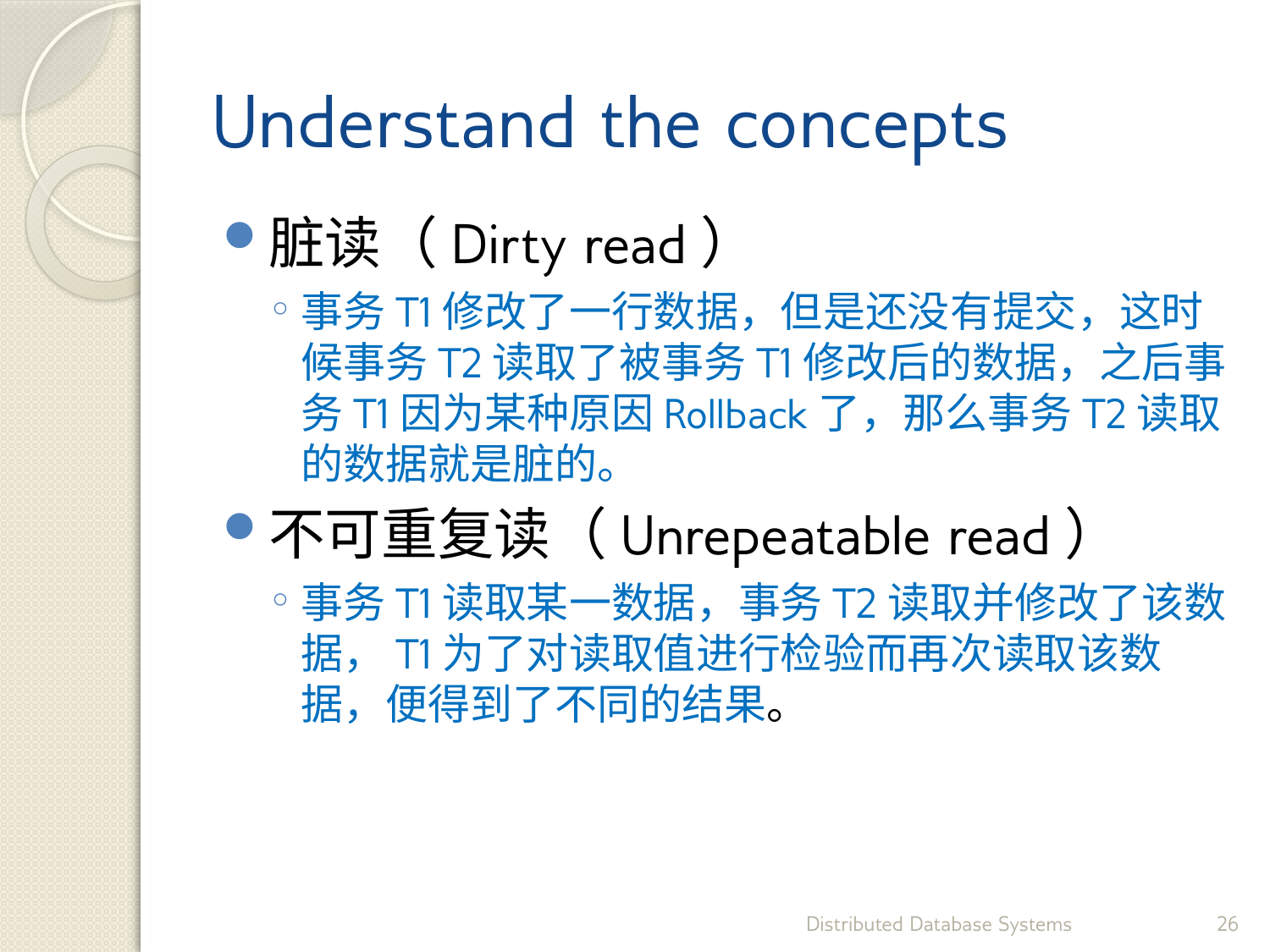

# Understand the concepts
脏读（Dirty read）
事务T1修改了一行数据，但是还没有提交，这时候事务T2读取了被事务T1修改后的数据，之后事务T1因为某种原因Rollback了，那么事务T2读取的数据就是脏的。
不可重复读（Unrepeatable read）
事务T1读取某一数据，事务T2读取并修改了该数据，T1为了对读取值进行检验而再次读取该数据，便得到了不同的结果。
Distributed Database Systems
26